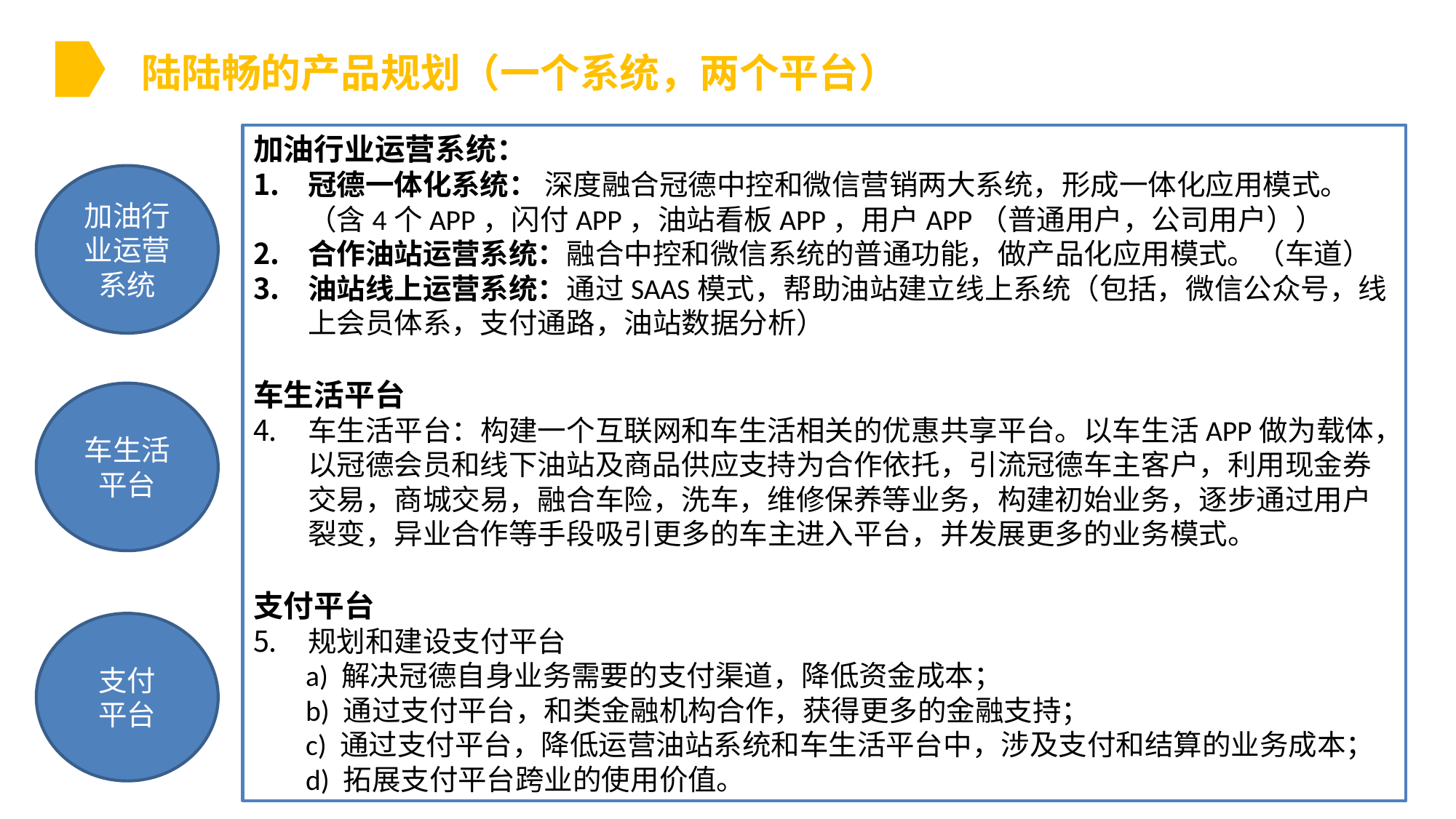

陆陆畅的产品规划（一个系统，两个平台）
加油行业运营系统：
冠德一体化系统： 深度融合冠德中控和微信营销两大系统，形成一体化应用模式。（含4个APP，闪付APP，油站看板APP，用户APP（普通用户，公司用户））
合作油站运营系统：融合中控和微信系统的普通功能，做产品化应用模式。（车道）
油站线上运营系统：通过SAAS模式，帮助油站建立线上系统（包括，微信公众号，线上会员体系，支付通路，油站数据分析）

车生活平台
车生活平台：构建一个互联网和车生活相关的优惠共享平台。以车生活APP做为载体，以冠德会员和线下油站及商品供应支持为合作依托，引流冠德车主客户，利用现金券交易，商城交易，融合车险，洗车，维修保养等业务，构建初始业务，逐步通过用户裂变，异业合作等手段吸引更多的车主进入平台，并发展更多的业务模式。

支付平台
规划和建设支付平台
        a) 解决冠德自身业务需要的支付渠道，降低资金成本；
        b) 通过支付平台，和类金融机构合作，获得更多的金融支持；
        c) 通过支付平台，降低运营油站系统和车生活平台中，涉及支付和结算的业务成本；
        d) 拓展支付平台跨业的使用价值。
加油行业运营系统
车生活平台
支付
平台